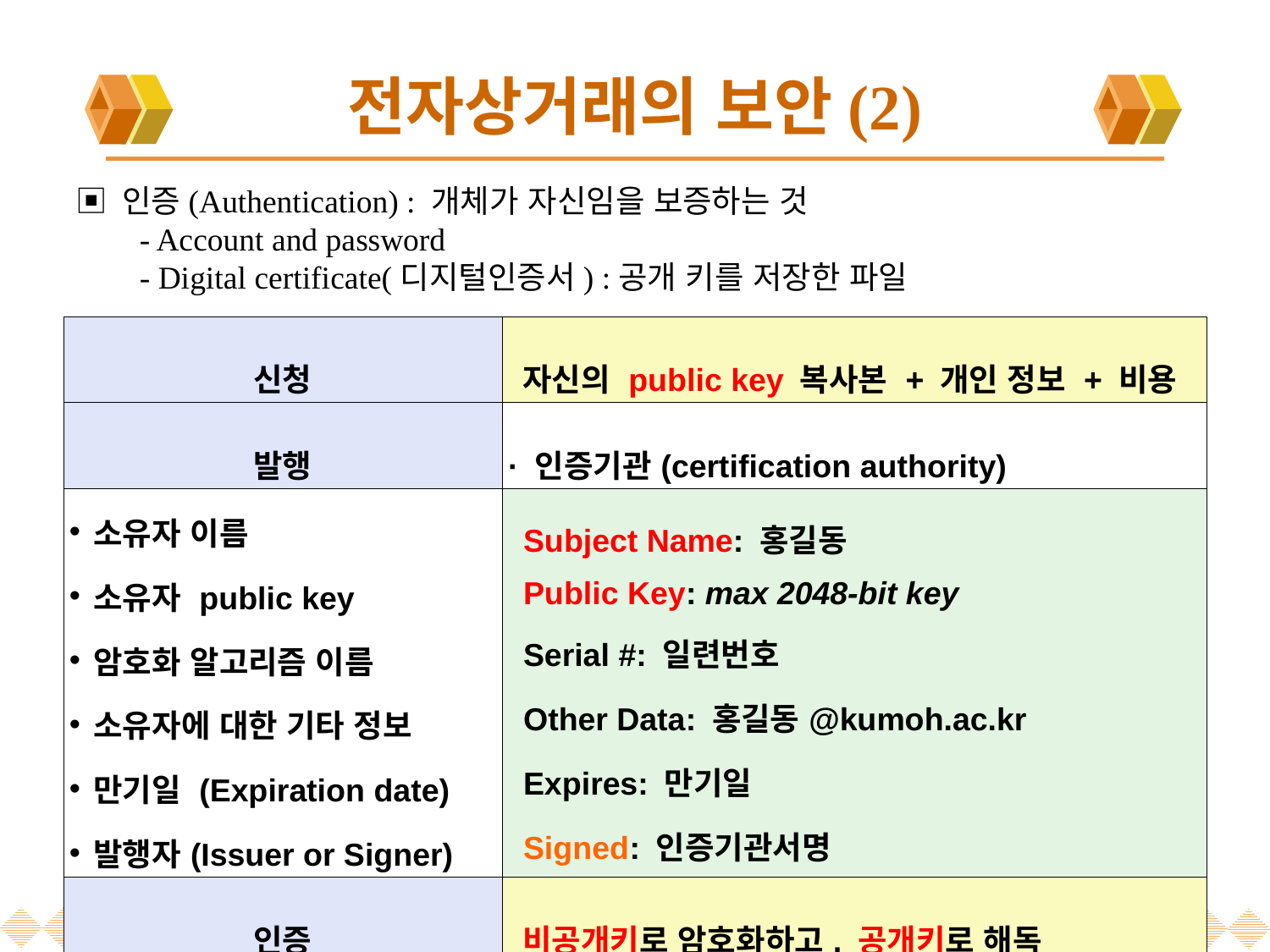

# 전자상거래의 보안(2)
▣ 인증(Authentication) : 개체가 자신임을 보증하는 것
- Account and password
- Digital certificate(디지털인증서) :공개 키를 저장한 파일
| 신청 | 자신의 public key 복사본 + 개인 정보 + 비용 |
| --- | --- |
| 발행 | ∙ 인증기관(certification authority) |
| 소유자 이름 소유자 public key 암호화 알고리즘 이름 소유자에 대한 기타 정보 만기일 (Expiration date) 발행자(Issuer or Signer) | Subject Name: 홍길동 Public Key: max 2048-bit key Serial #: 일련번호 Other Data: 홍길동@kumoh.ac.kr Expires: 만기일 Signed: 인증기관서명 |
| 인증 | 비공개키로 암호화하고, 공개키로 해독 |